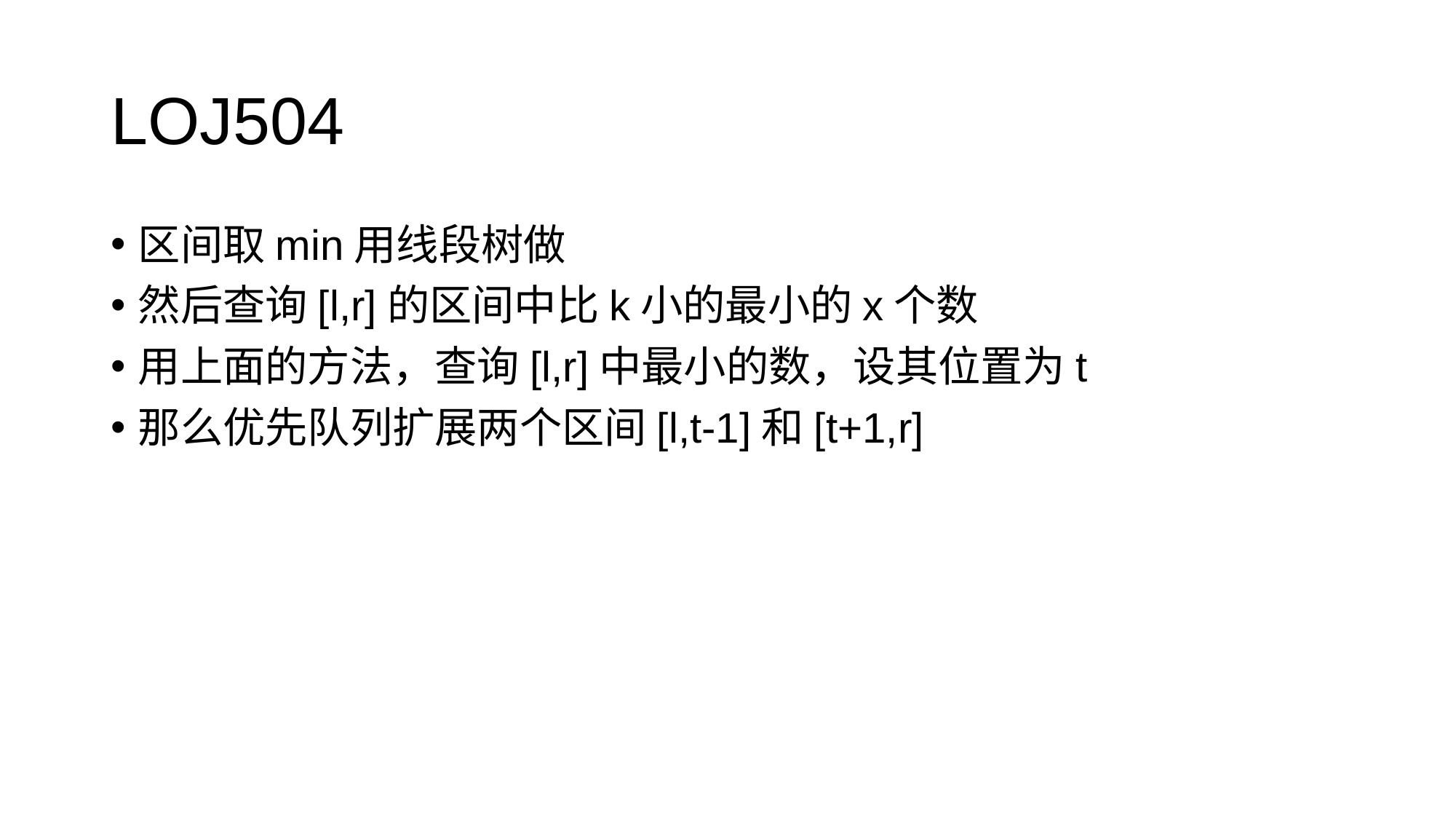

# LOJ504
区间取min用线段树做
然后查询[l,r]的区间中比k小的最小的x个数
用上面的方法，查询[l,r]中最小的数，设其位置为t
那么优先队列扩展两个区间[l,t-1]和[t+1,r]